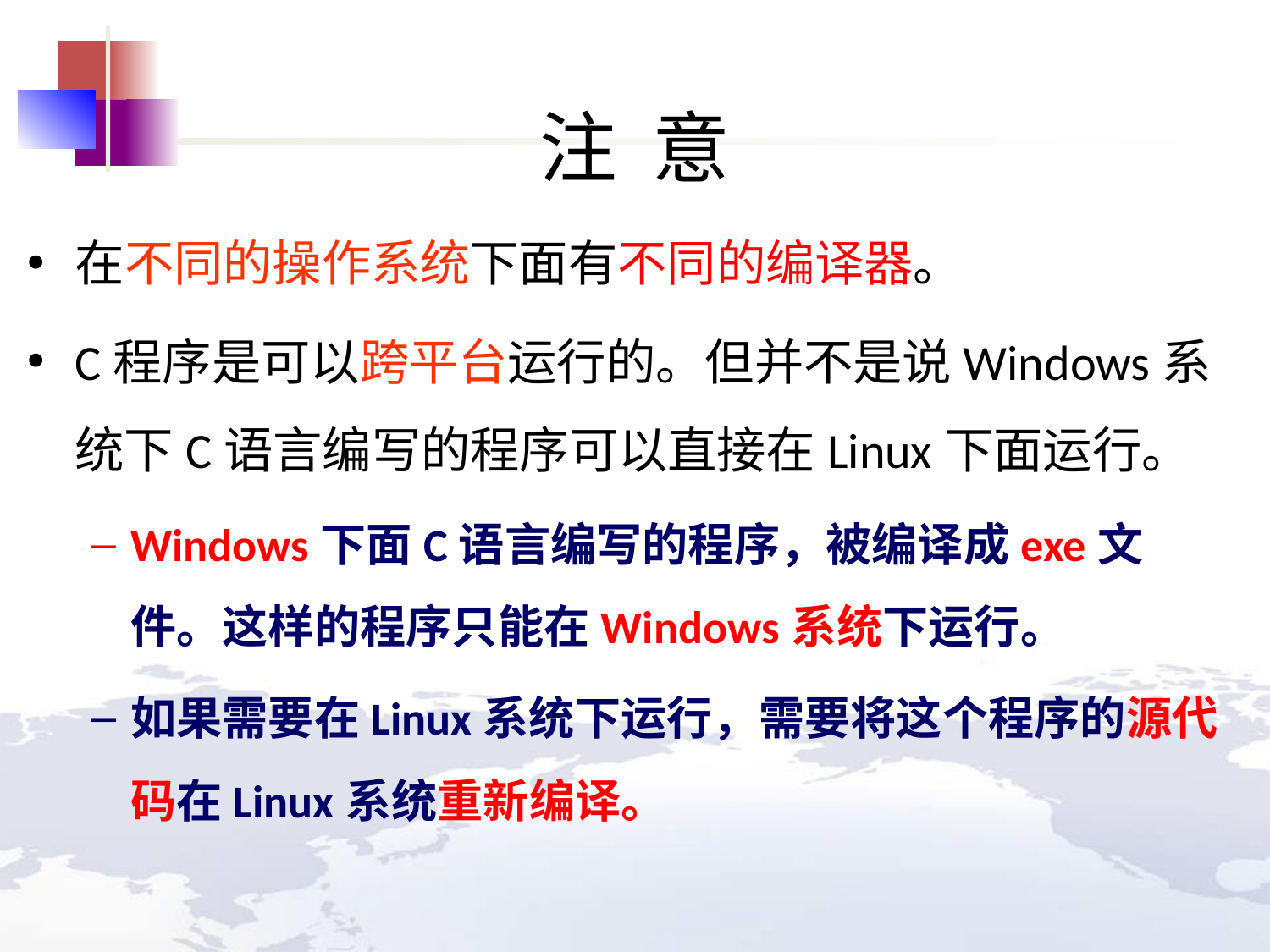

# 注  意
在不同的操作系统下面有不同的编译器。
C程序是可以跨平台运行的。但并不是说Windows系统下C语言编写的程序可以直接在Linux下面运行。
Windows下面C语言编写的程序，被编译成exe文件。这样的程序只能在Windows系统下运行。
如果需要在Linux系统下运行，需要将这个程序的源代码在Linux系统重新编译。